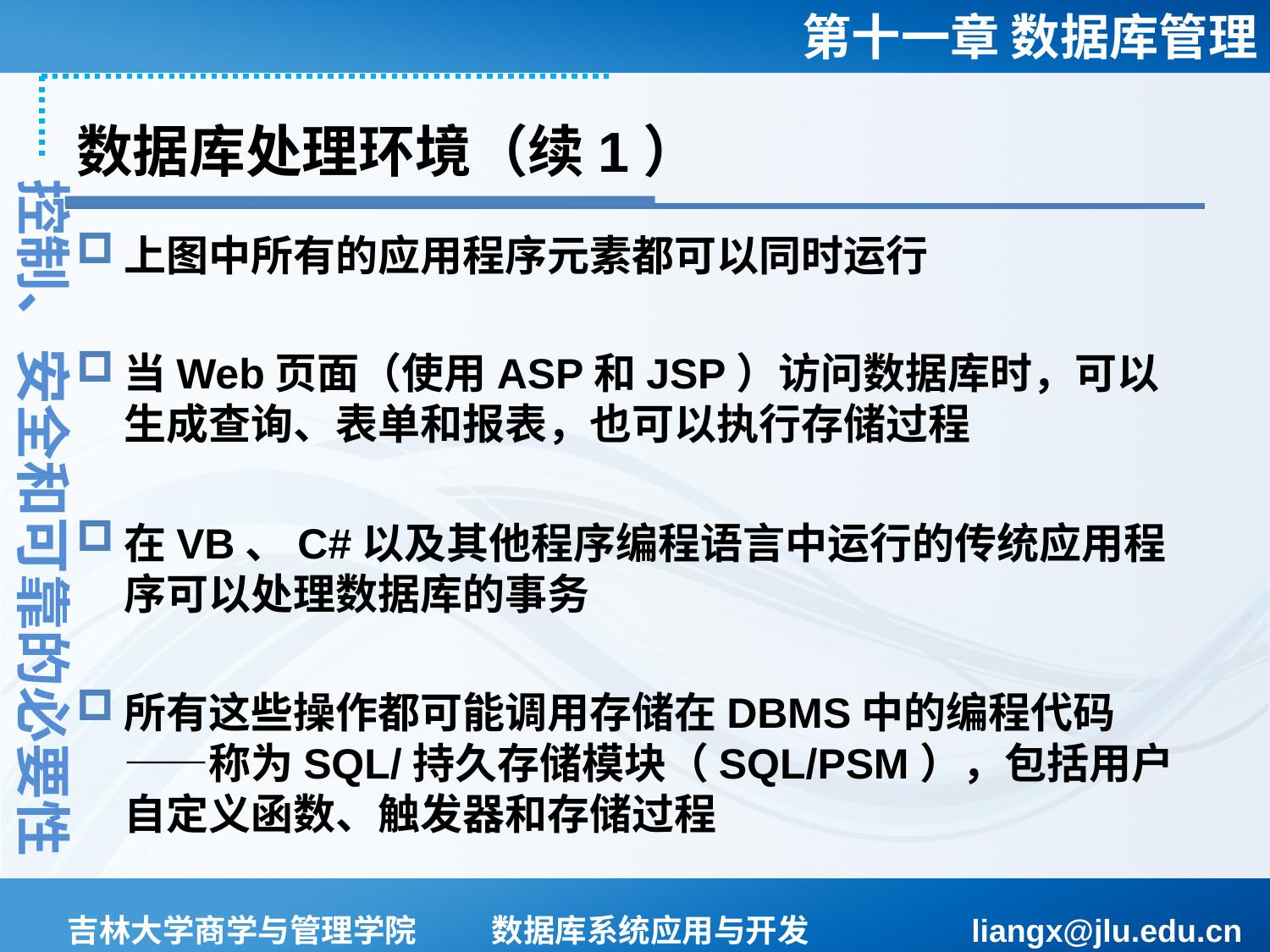

# 数据库处理环境（续1）
控制、安全和可靠的必要性
上图中所有的应用程序元素都可以同时运行

当Web页面（使用ASP和JSP）访问数据库时，可以生成查询、表单和报表，也可以执行存储过程

在VB、C#以及其他程序编程语言中运行的传统应用程序可以处理数据库的事务

所有这些操作都可能调用存储在DBMS中的编程代码——称为SQL/持久存储模块（SQL/PSM），包括用户自定义函数、触发器和存储过程